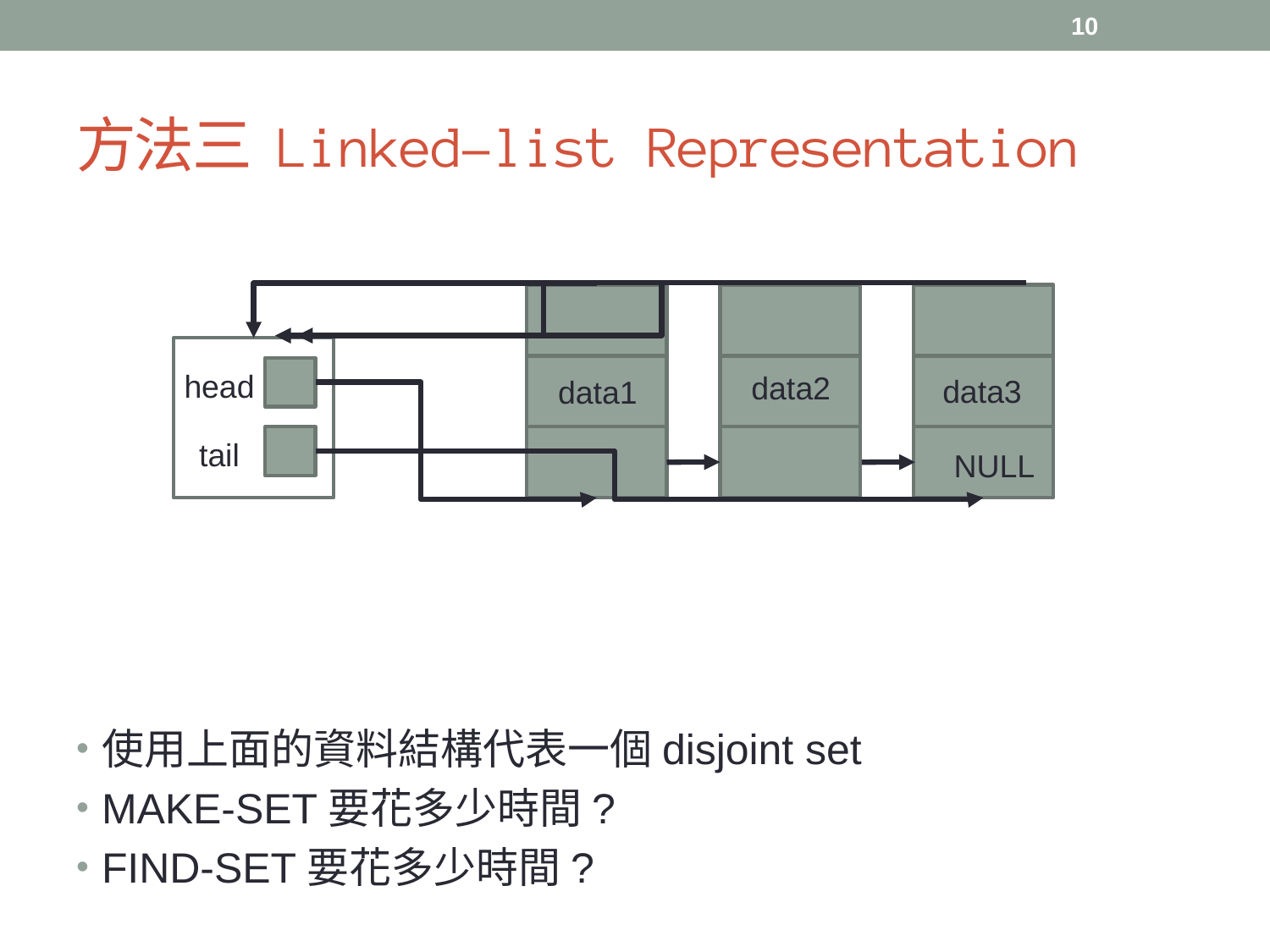

10
# 方法三 Linked-list Representation

head

tail
data2
data3
data1
NULL
使用上面的資料結構代表一個disjoint set
MAKE-SET要花多少時間?
FIND-SET要花多少時間?